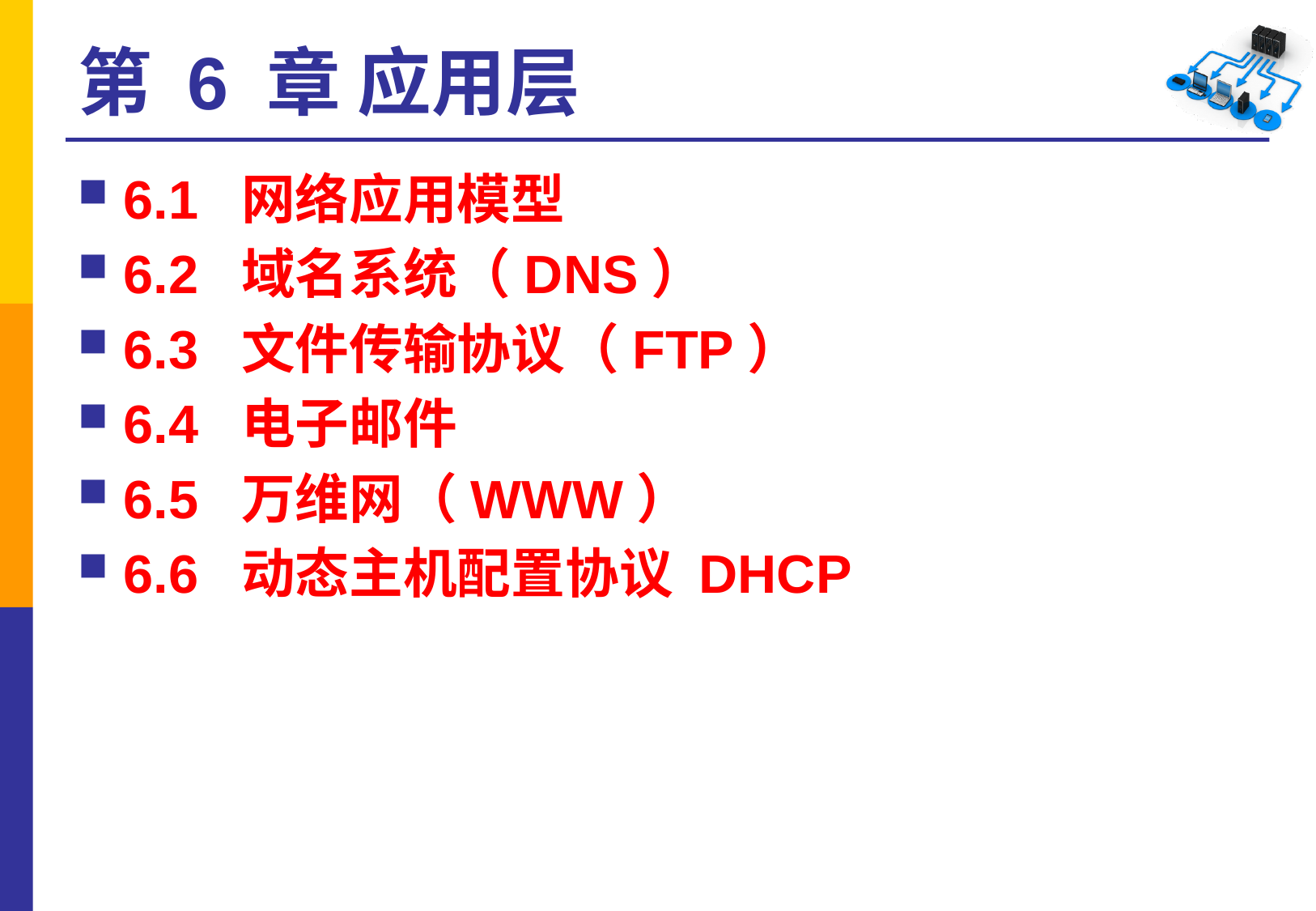

# 第 6 章 应用层
6.1  网络应用模型
6.2  域名系统（DNS）
6.3  文件传输协议（FTP）
6.4  电子邮件
6.5  万维网（WWW）
6.6  动态主机配置协议 DHCP